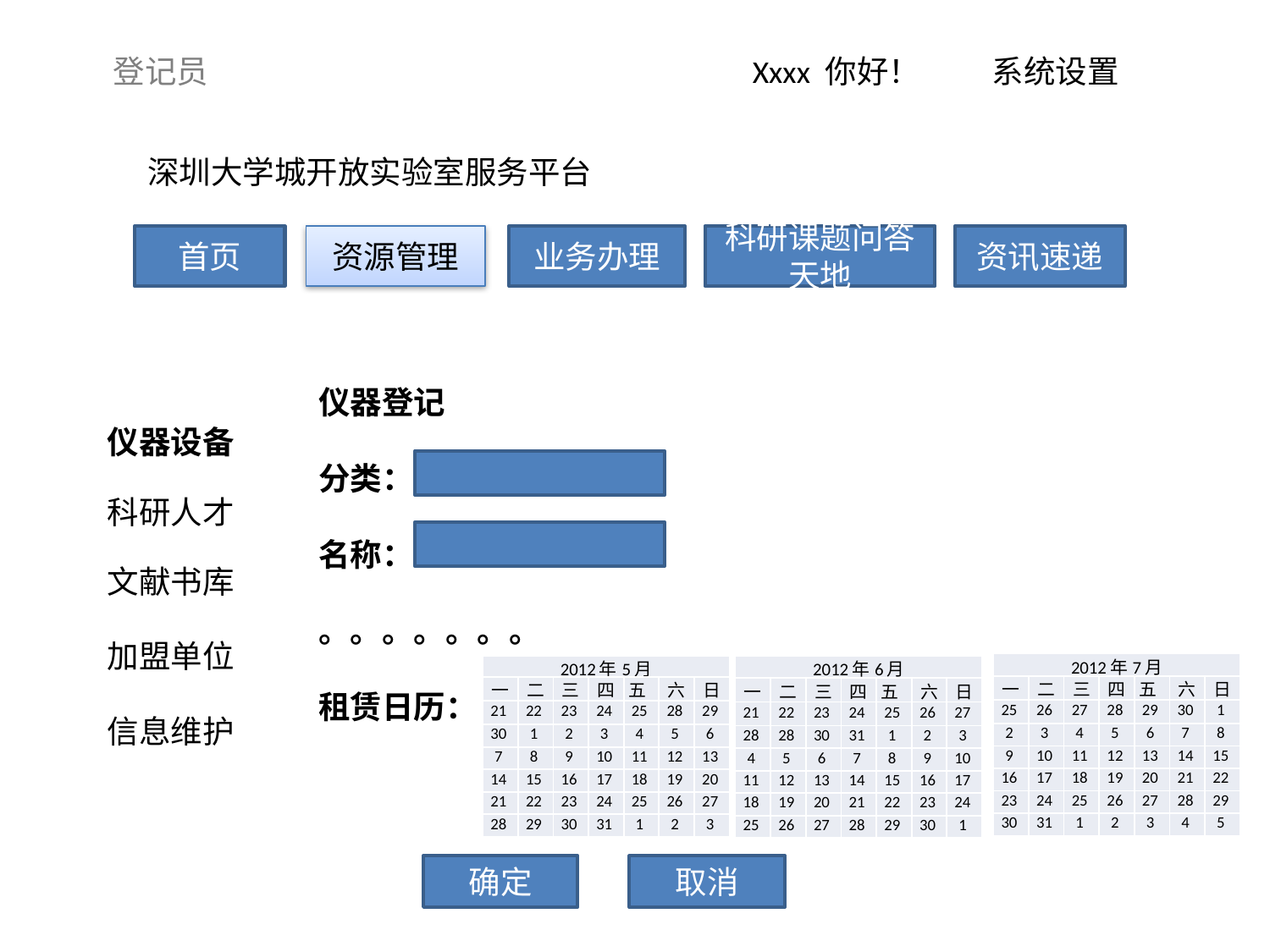

Xxxx 你好！          系统设置
登记员
深圳大学城开放实验室服务平台
首页
资源管理
业务办理
科研课题问答天地
资讯速递
仪器登记

分类：

名称：

。。。。。。。

租赁日历：

仪器设备

科研人才

文献书库
加盟单位
| 2012年7月 |  |  |  |  |  |  |
| --- | --- | --- | --- | --- | --- | --- |
| 一 | 二 | 三 | 四 | 五 | 六 | 日 |
| 25 | 26 | 27 | 28 | 29 | 30 | 1 |
| 2 | 3 | 4 | 5 | 6 | 7 | 8 |
| 9 | 10 | 11 | 12 | 13 | 14 | 15 |
| 16 | 17 | 18 | 19 | 20 | 21 | 22 |
| 23 | 24 | 25 | 26 | 27 | 28 | 29 |
| 30 | 31 | 1 | 2 | 3 | 4 | 5 |
| 2012年5月 |  |  |  |  |  |  |
| --- | --- | --- | --- | --- | --- | --- |
| 一 | 二 | 三 | 四 | 五 | 六 | 日 |
| 21 | 22 | 23 | 24 | 25 | 28 | 29 |
| 30 | 1 | 2 | 3 | 4 | 5 | 6 |
| 7 | 8 | 9 | 10 | 11 | 12 | 13 |
| 14 | 15 | 16 | 17 | 18 | 19 | 20 |
| 21 | 22 | 23 | 24 | 25 | 26 | 27 |
| 28 | 29 | 30 | 31 | 1 | 2 | 3 |
| 2012年6月 |  |  |  |  |  |  |
| --- | --- | --- | --- | --- | --- | --- |
| 一 | 二 | 三 | 四 | 五 | 六 | 日 |
| 21 | 22 | 23 | 24 | 25 | 26 | 27 |
| 28 | 28 | 30 | 31 | 1 | 2 | 3 |
| 4 | 5 | 6 | 7 | 8 | 9 | 10 |
| 11 | 12 | 13 | 14 | 15 | 16 | 17 |
| 18 | 19 | 20 | 21 | 22 | 23 | 24 |
| 25 | 26 | 27 | 28 | 29 | 30 | 1 |
信息维护
确定
取消